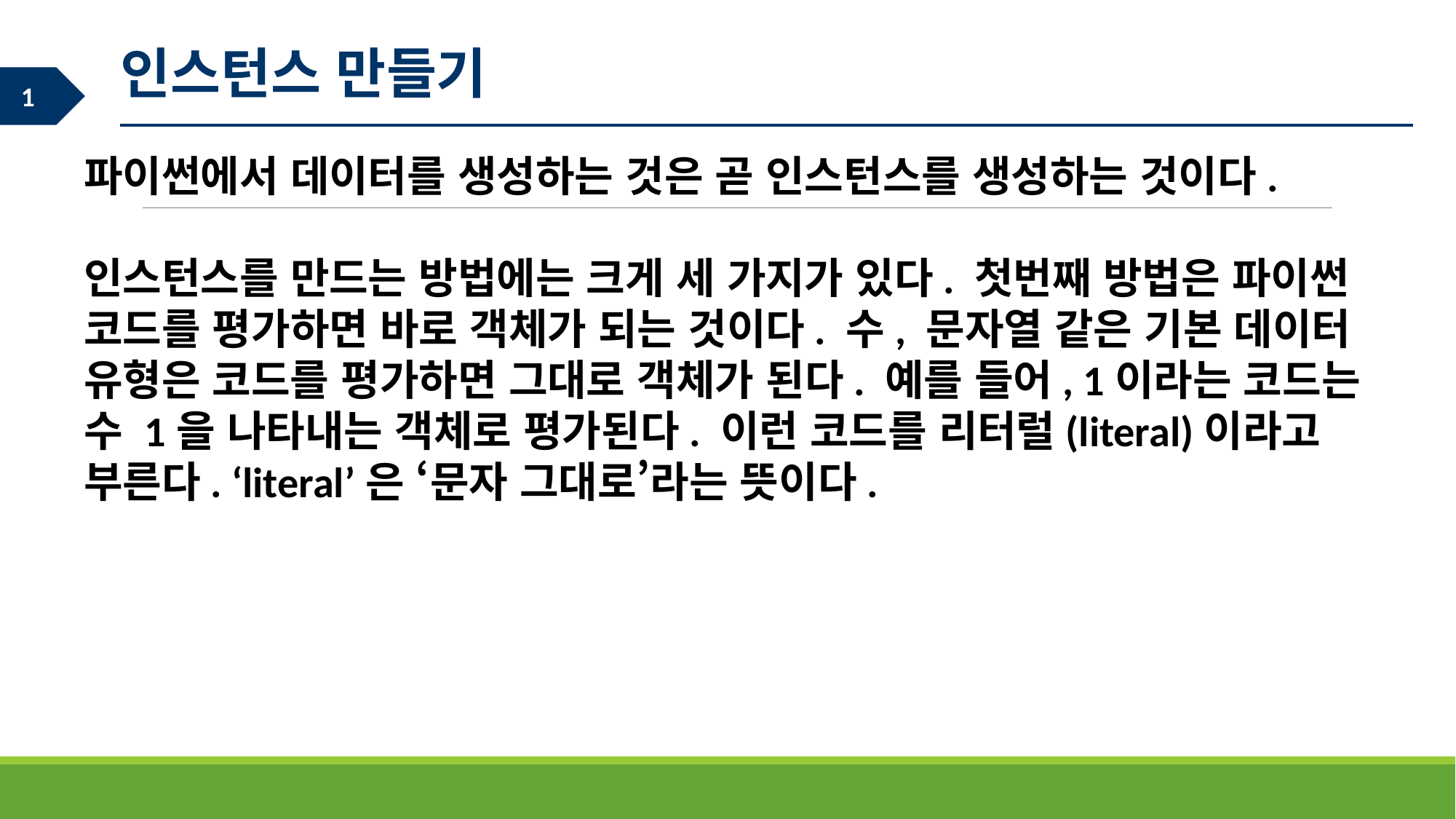

인스턴스 만들기
파이썬에서 데이터를 생성하는 것은 곧 인스턴스를 생성하는 것이다.

인스턴스를 만드는 방법에는 크게 세 가지가 있다. 첫번째 방법은 파이썬 코드를 평가하면 바로 객체가 되는 것이다. 수, 문자열 같은 기본 데이터 유형은 코드를 평가하면 그대로 객체가 된다. 예를 들어, 1이라는 코드는 수 1을 나타내는 객체로 평가된다. 이런 코드를 리터럴(literal)이라고 부른다. ‘literal’은 ‘문자 그대로’라는 뜻이다.